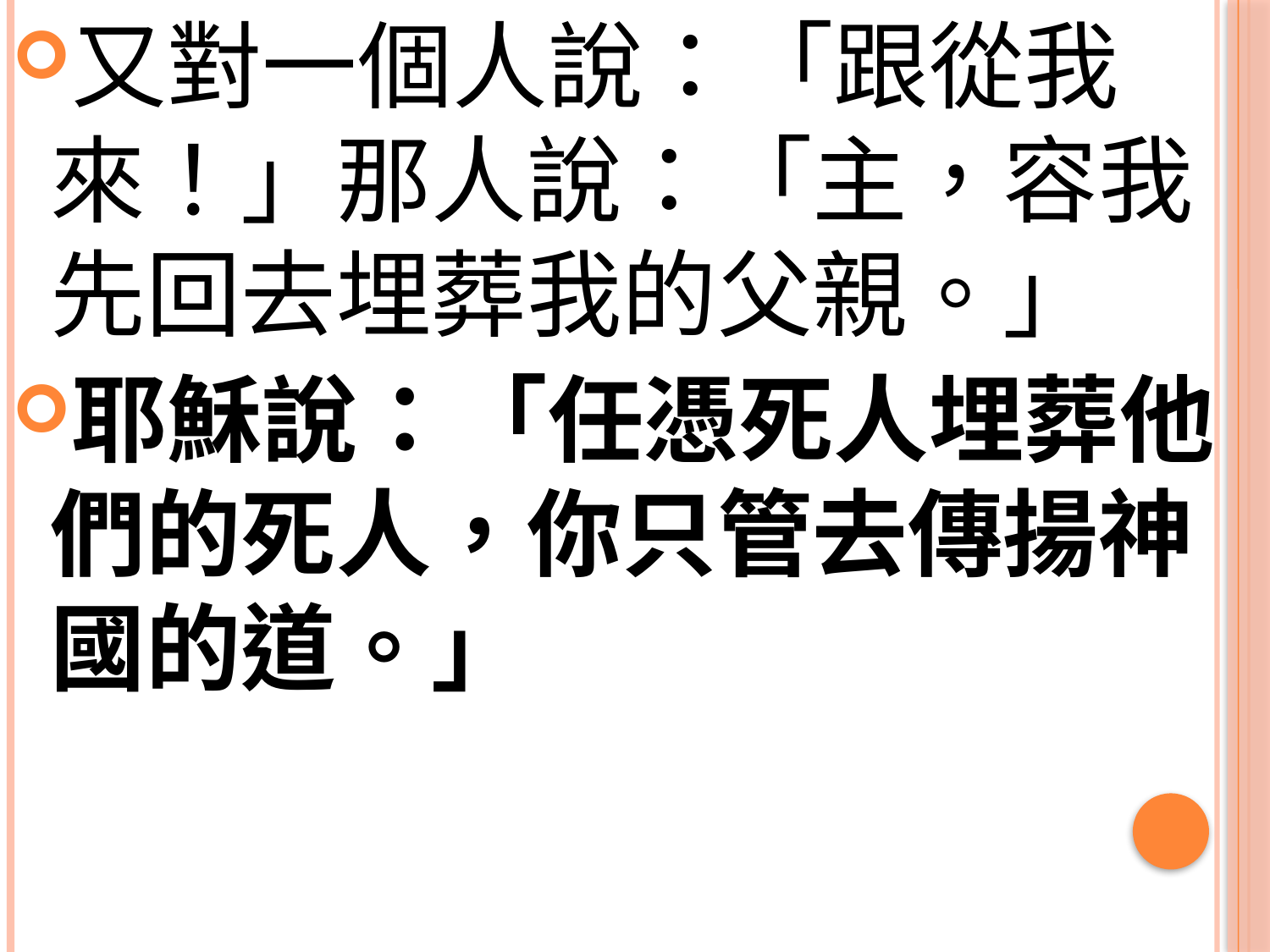

又對一個人說：「跟從我來！」那人說：「主，容我先回去埋葬我的父親。」
耶穌說：「任憑死人埋葬他們的死人，你只管去傳揚神國的道。」